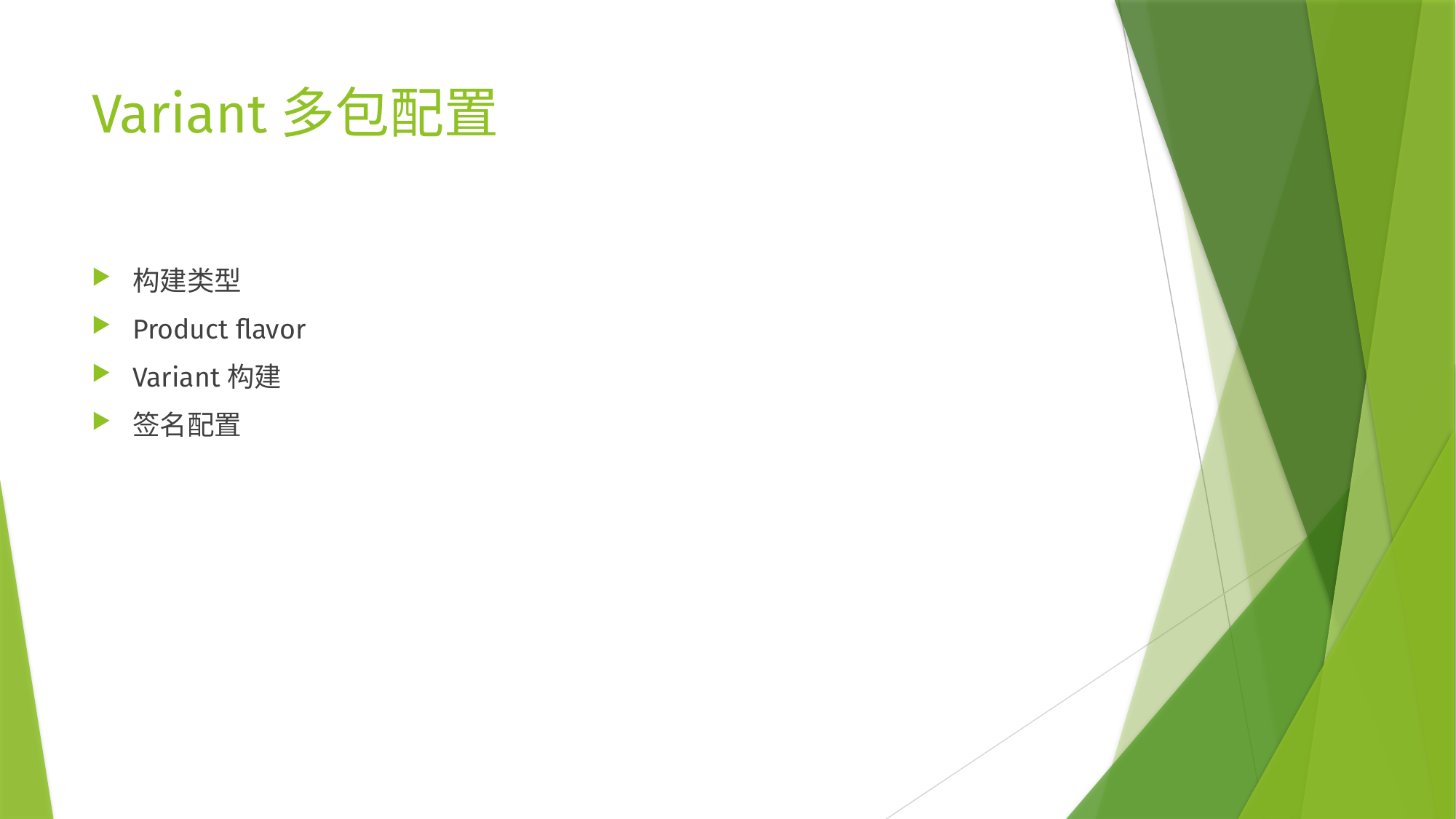

# Variant多包配置
构建类型
Product flavor
Variant构建
签名配置